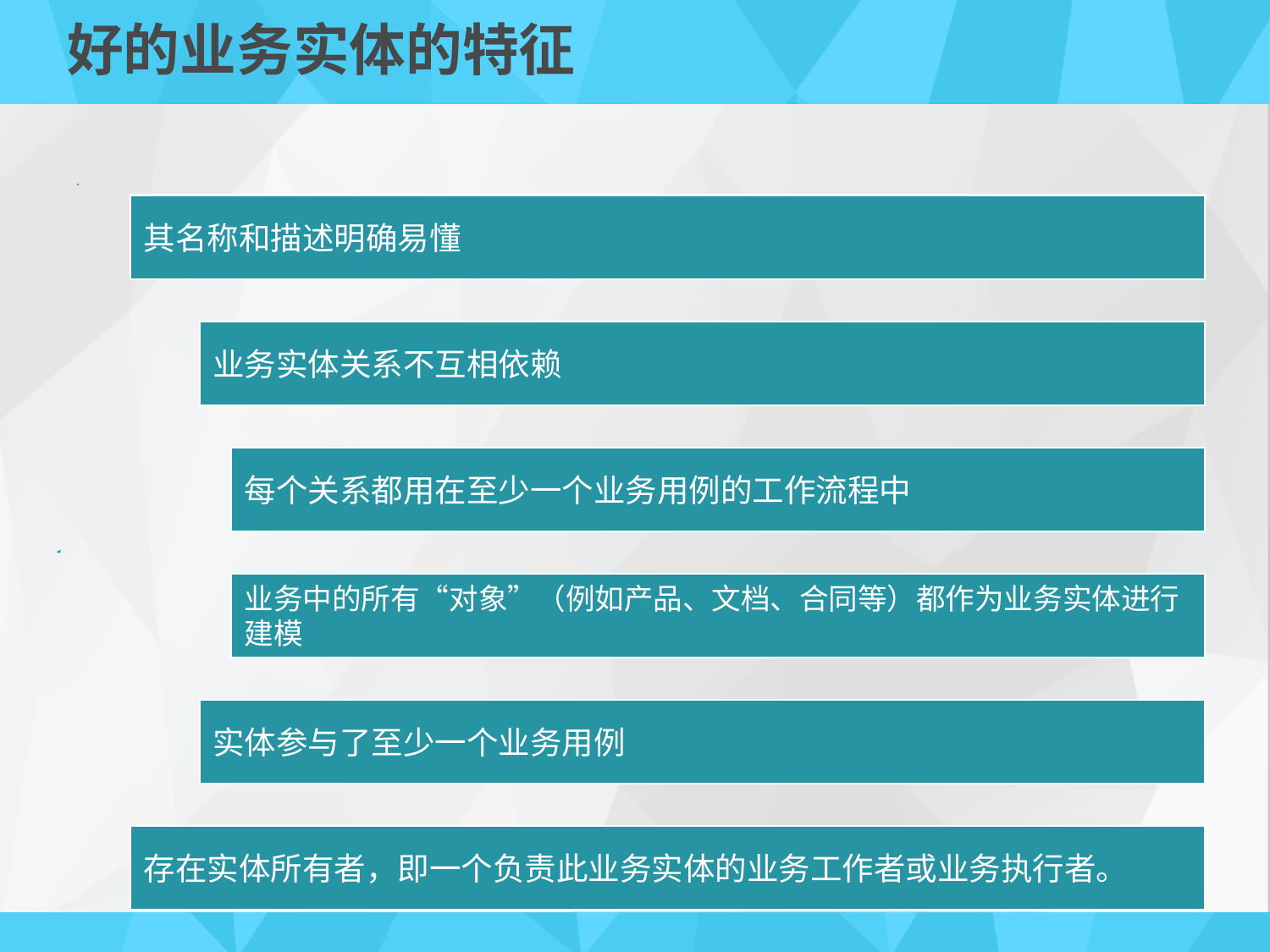

# 好的业务实体的特征
业务实体关系不互相依赖
每个关系都用在至少一个业务用例的工作流程中
其名称和描述明确易懂
业务中的所有“对象”（例如产品、文档、合同等）都作为业务实体进行建模
实体参与了至少一个业务用例
存在实体所有者，即一个负责此业务实体的业务工作者或业务执行者。